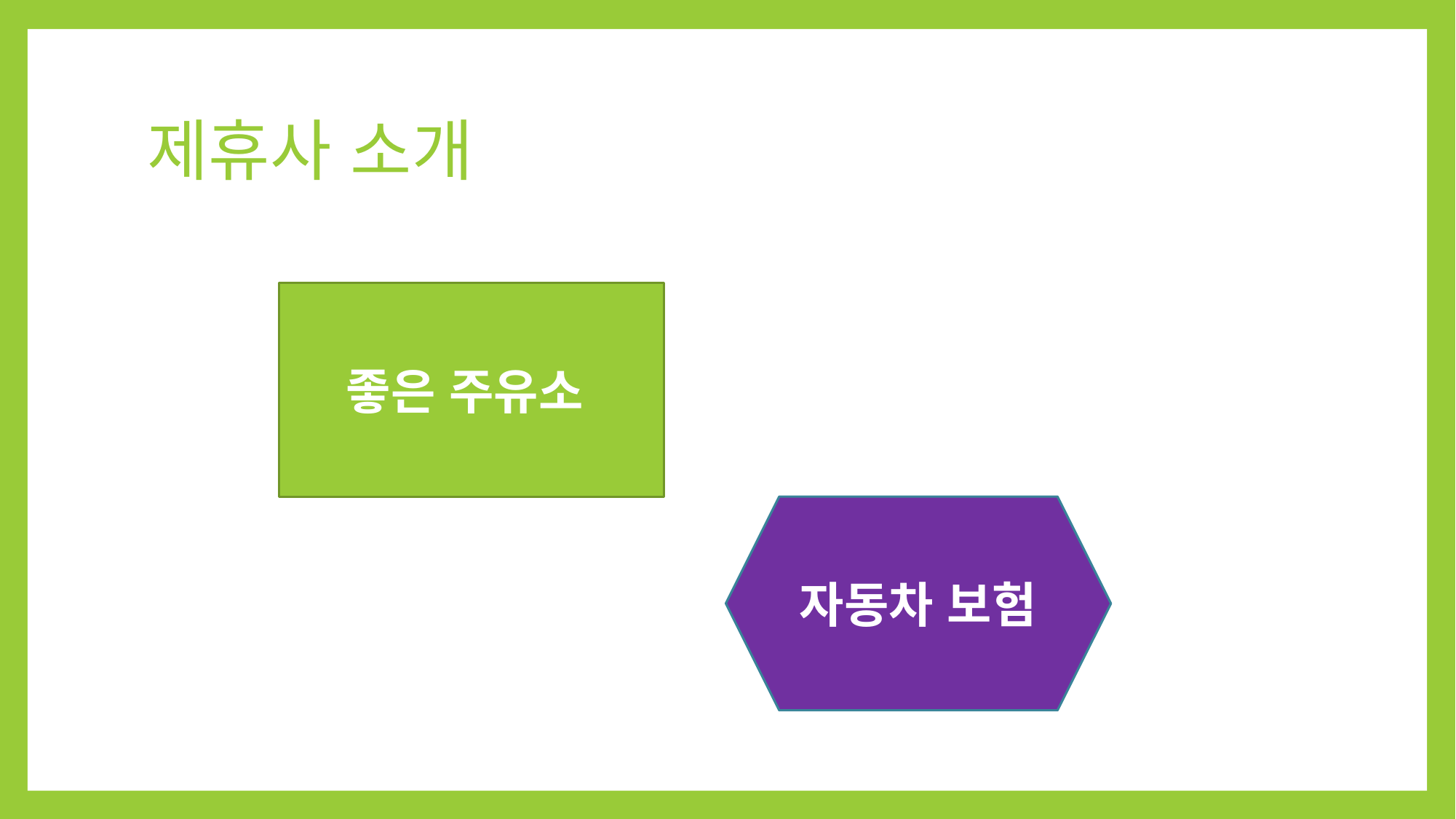

# 제휴사 소개
좋은 주유소
자동차 보험